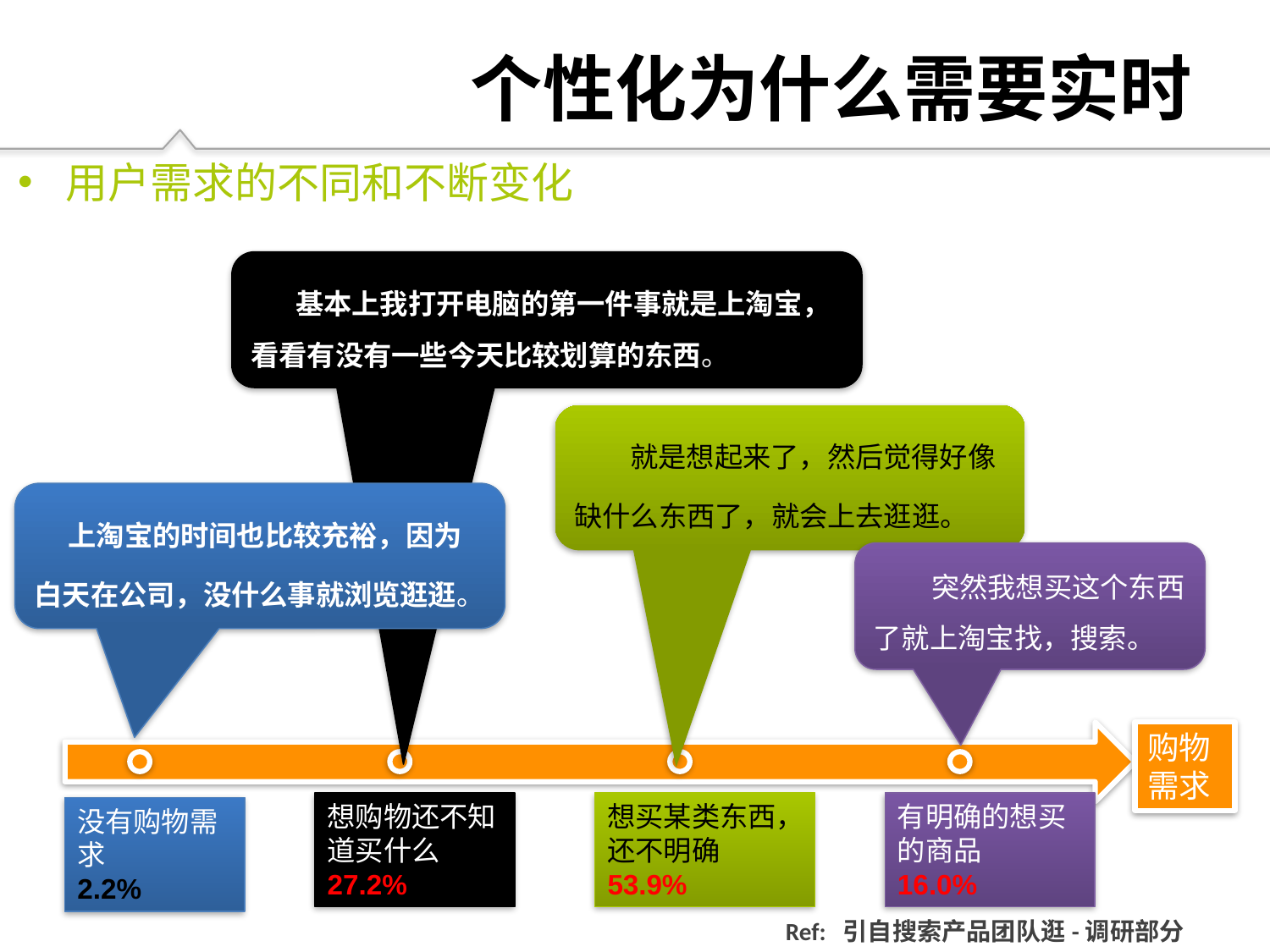

# 个性化为什么需要实时
用户需求的不同和不断变化
   基本上我打开电脑的第一件事就是上淘宝，看看有没有一些今天比较划算的东西。
    就是想起来了，然后觉得好像缺什么东西了，就会上去逛逛。
  上淘宝的时间也比较充裕，因为白天在公司，没什么事就浏览逛逛。
没有购物需求
2.2%
     突然我想买这个东西了就上淘宝找，搜索。
购物需求

想购物还不知道买什么27.2%
想买某类东西，还不明确 53.9%
有明确的想买的商品
16.0%
Ref:  引自搜索产品团队逛-调研部分